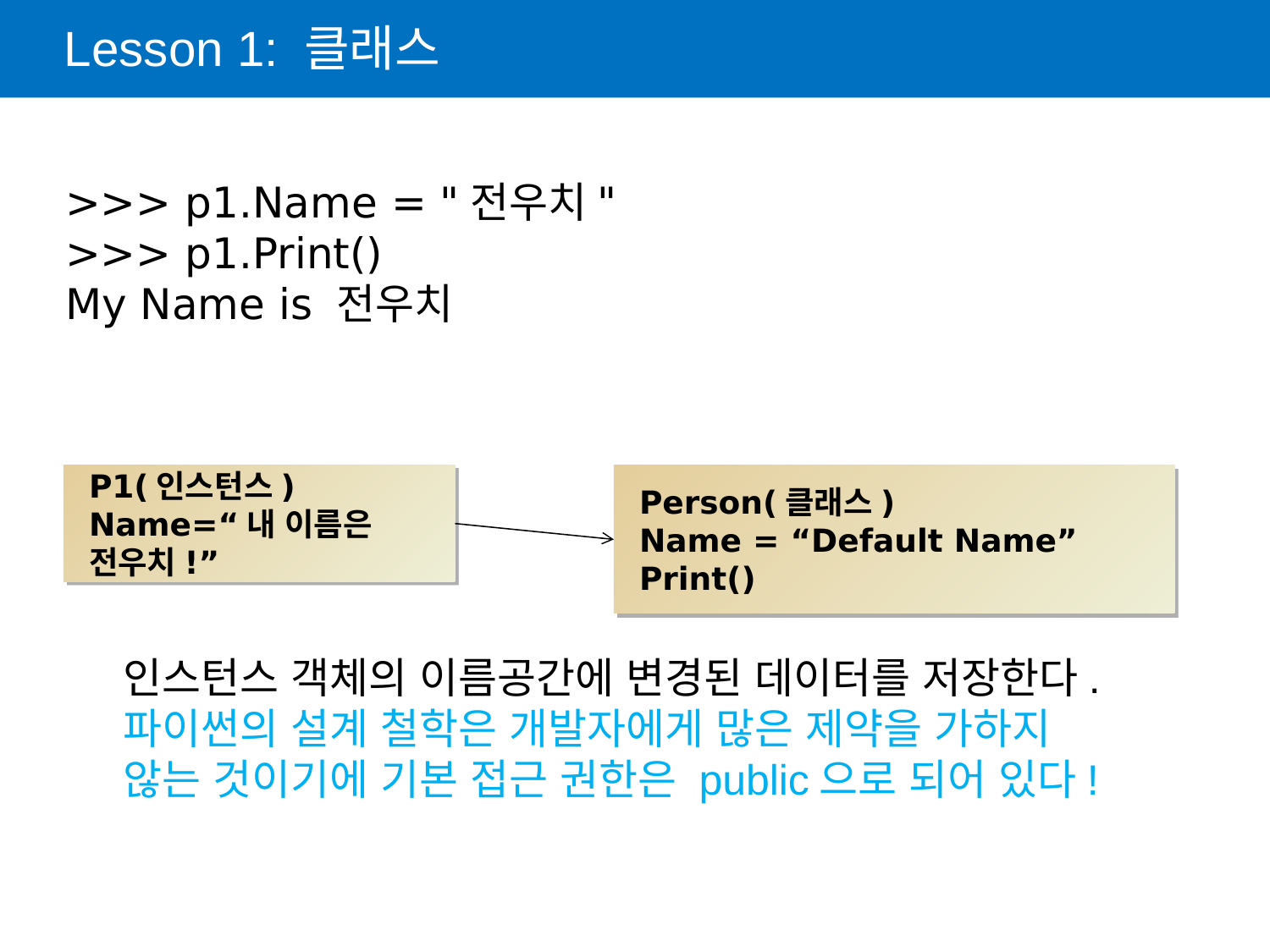

# Lesson 1: 클래스
>>> p1.Name = "전우치"
>>> p1.Print()
My Name is 전우치
P1(인스턴스)
Name=“내 이름은 전우치!”
Person(클래스)
Name = “Default Name”
Print()
인스턴스 객체의 이름공간에 변경된 데이터를 저장한다.
파이썬의 설계 철학은 개발자에게 많은 제약을 가하지
않는 것이기에 기본 접근 권한은 public으로 되어 있다!